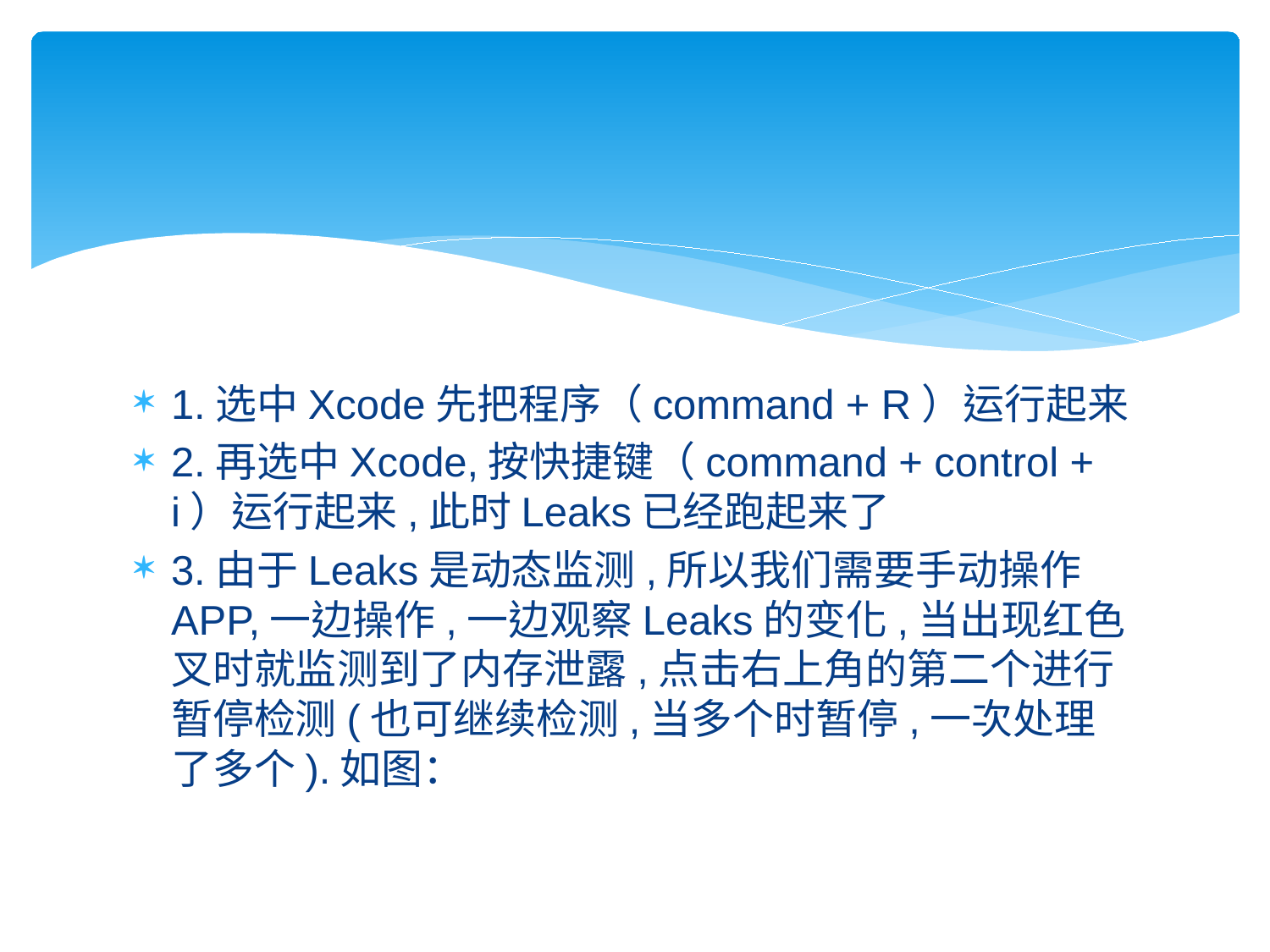

#
1.选中Xcode先把程序（command + R）运行起来
2.再选中Xcode,按快捷键（command + control + i）运行起来,此时Leaks已经跑起来了
3.由于Leaks是动态监测,所以我们需要手动操作APP,一边操作,一边观察Leaks的变化,当出现红色叉时就监测到了内存泄露,点击右上角的第二个进行暂停检测(也可继续检测,当多个时暂停,一次处理了多个).如图：